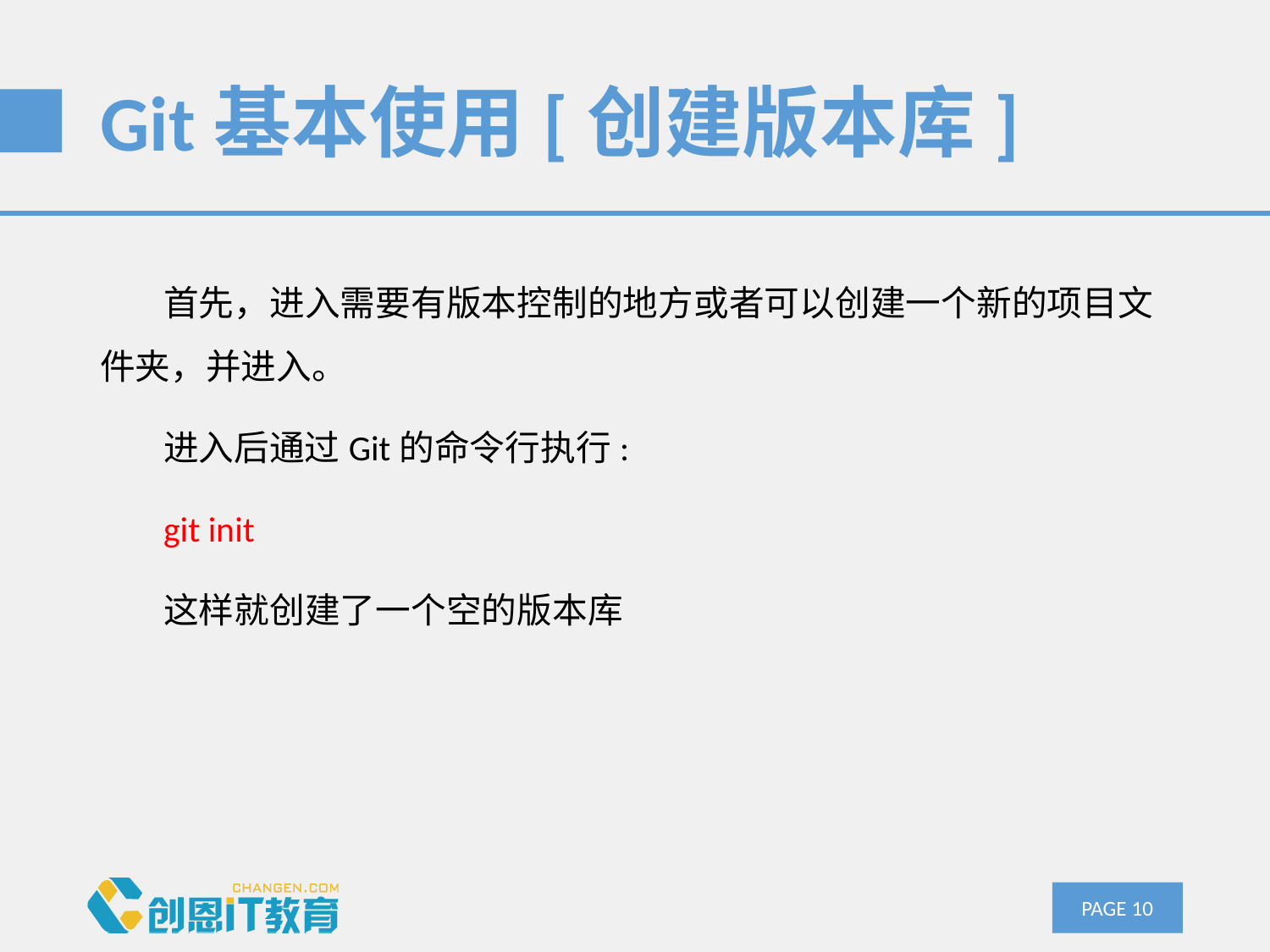

# Git基本使用[创建版本库]
首先，进入需要有版本控制的地方或者可以创建一个新的项目文件夹，并进入。
进入后通过Git的命令行执行:
git init
这样就创建了一个空的版本库
PAGE 10